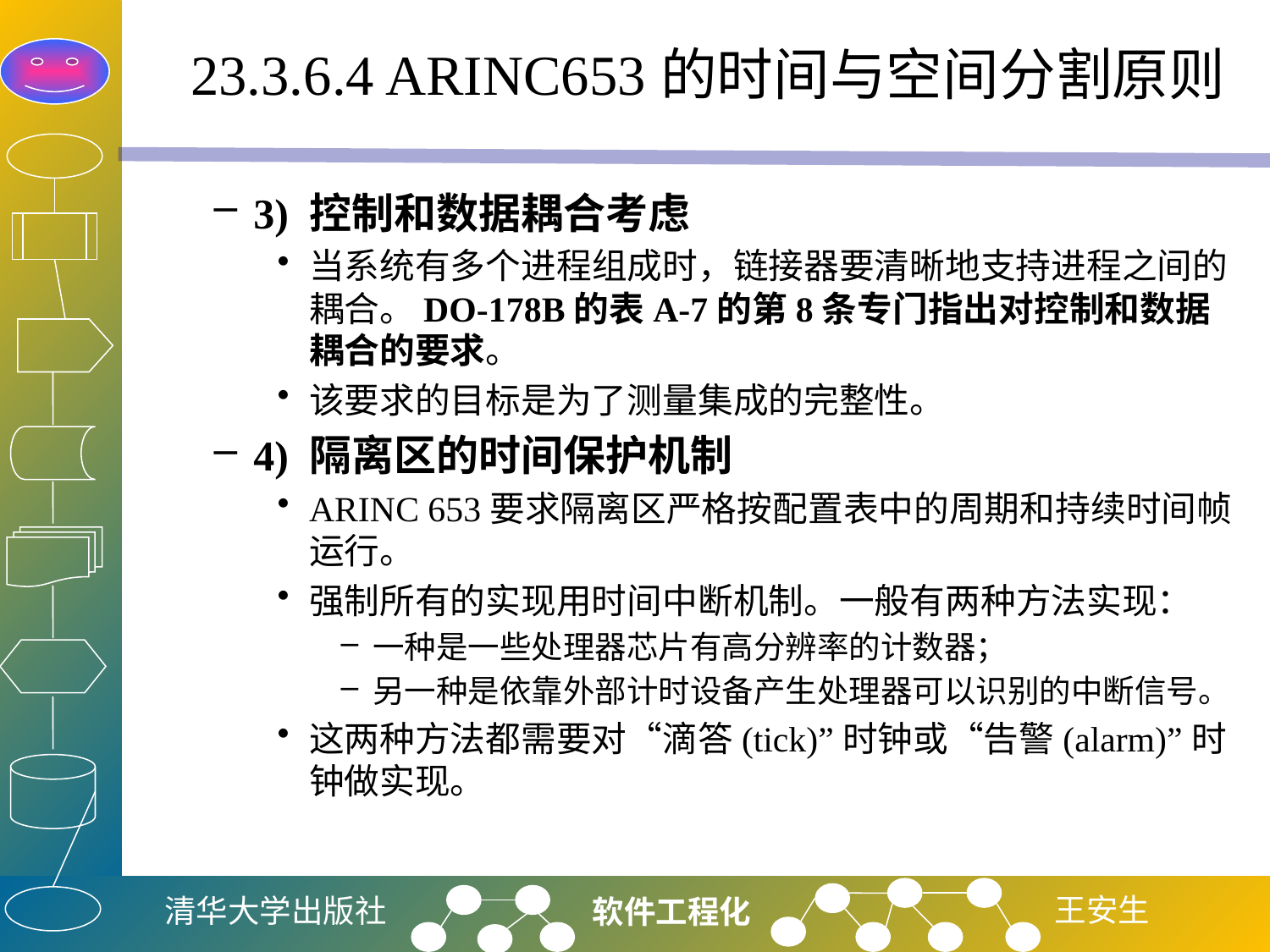

# 23.3.6.4 ARINC653的时间与空间分割原则
3) 控制和数据耦合考虑
当系统有多个进程组成时，链接器要清晰地支持进程之间的耦合。DO-178B的表A-7的第8条专门指出对控制和数据耦合的要求。
该要求的目标是为了测量集成的完整性。
4) 隔离区的时间保护机制
ARINC 653要求隔离区严格按配置表中的周期和持续时间帧运行。
强制所有的实现用时间中断机制。一般有两种方法实现：
一种是一些处理器芯片有高分辨率的计数器；
另一种是依靠外部计时设备产生处理器可以识别的中断信号。
这两种方法都需要对“滴答(tick)”时钟或“告警(alarm)”时钟做实现。